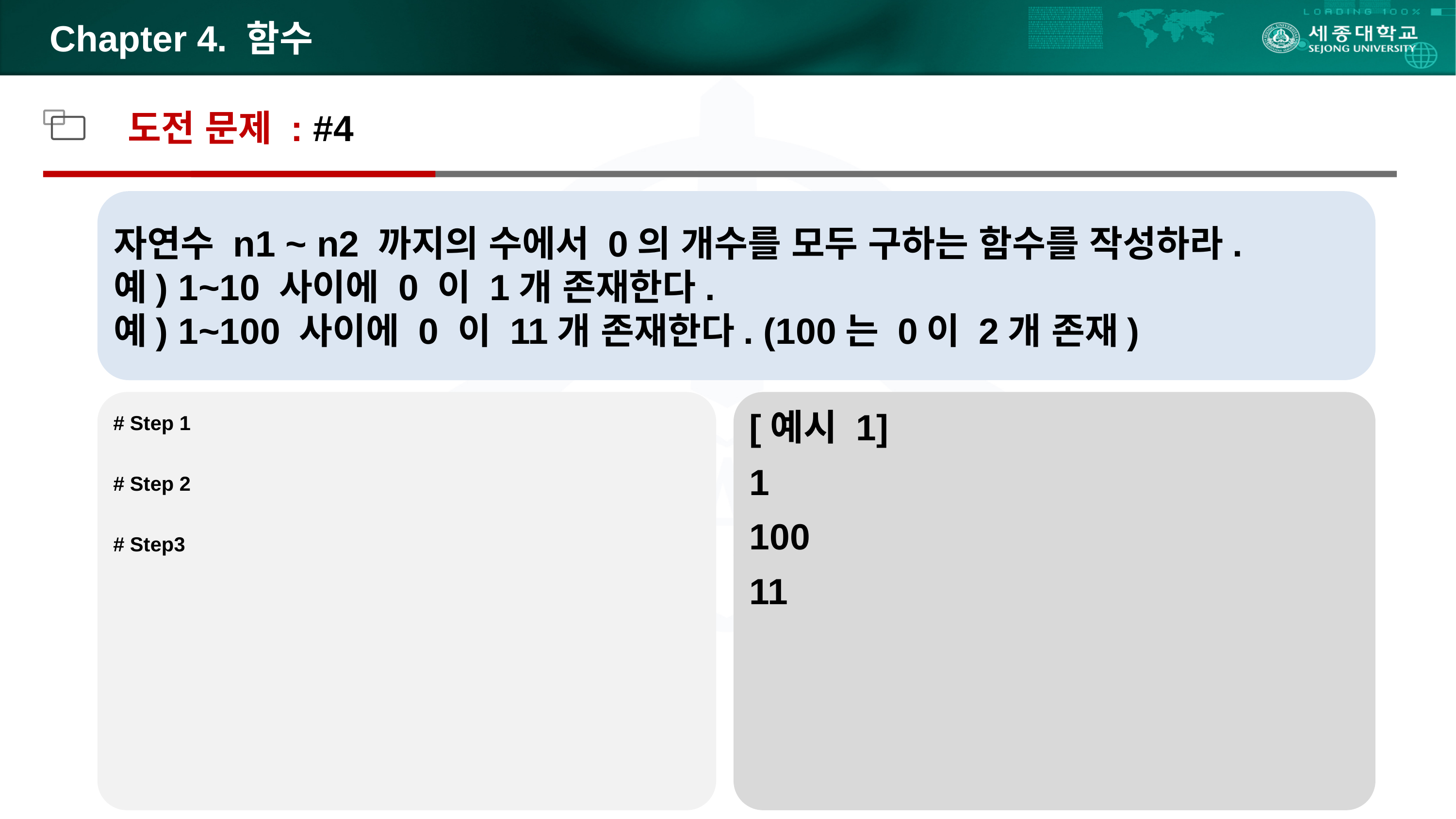

# Chapter 4. 함수
도전 문제 : #4
자연수 n1 ~ n2 까지의 수에서 0의 개수를 모두 구하는 함수를 작성하라.
예) 1~10 사이에 0 이 1개 존재한다.
예) 1~100 사이에 0 이 11개 존재한다. (100는 0이 2개 존재)
# Step 1

# Step 2

# Step3

[예시 1]
1
100
11